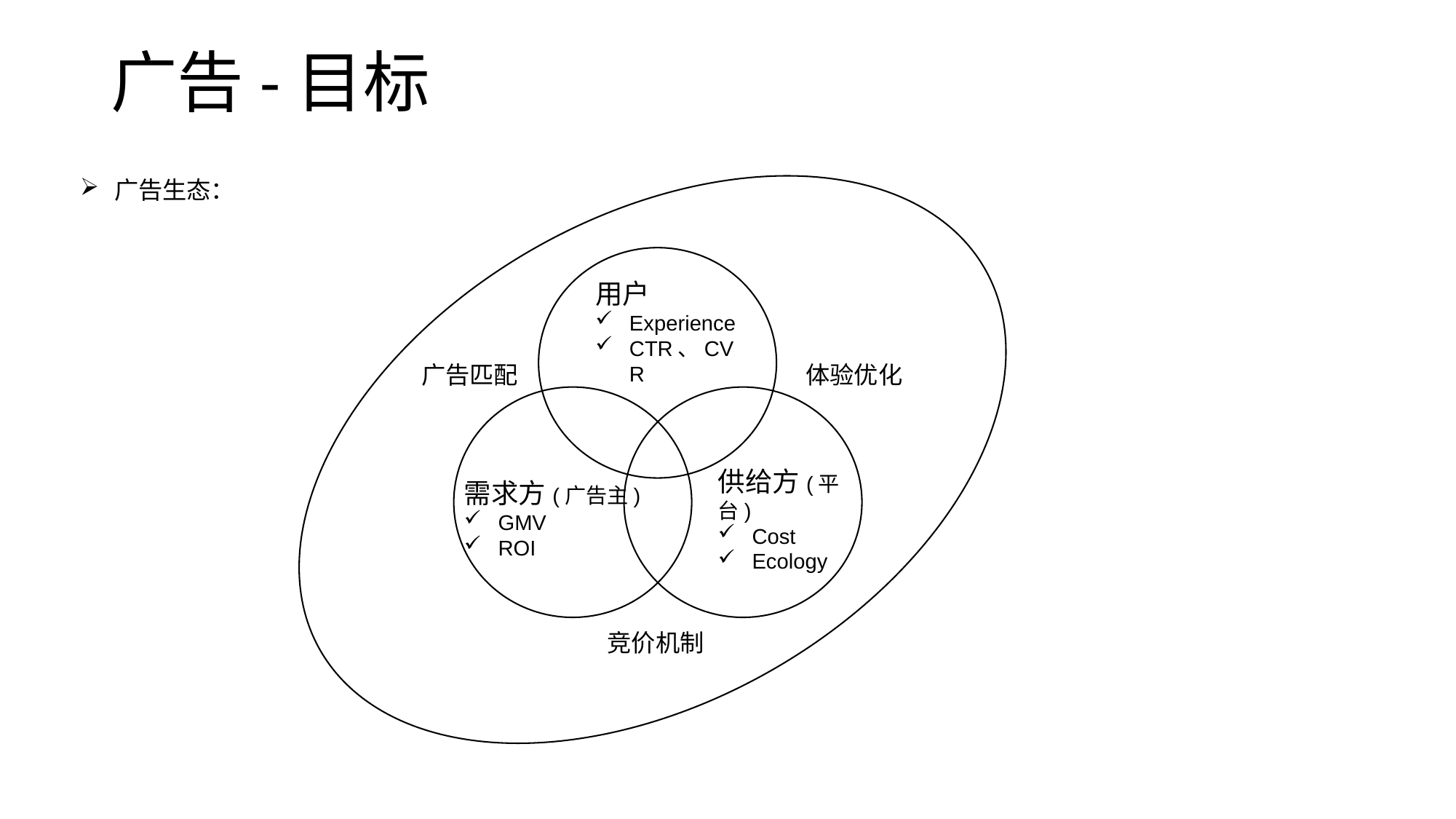

# 广告-目标
广告生态：

用户
Experience
CTR、CVR
广告匹配
体验优化
需求方(广告主)
GMV
ROI
供给方(平台)
Cost
Ecology
竞价机制